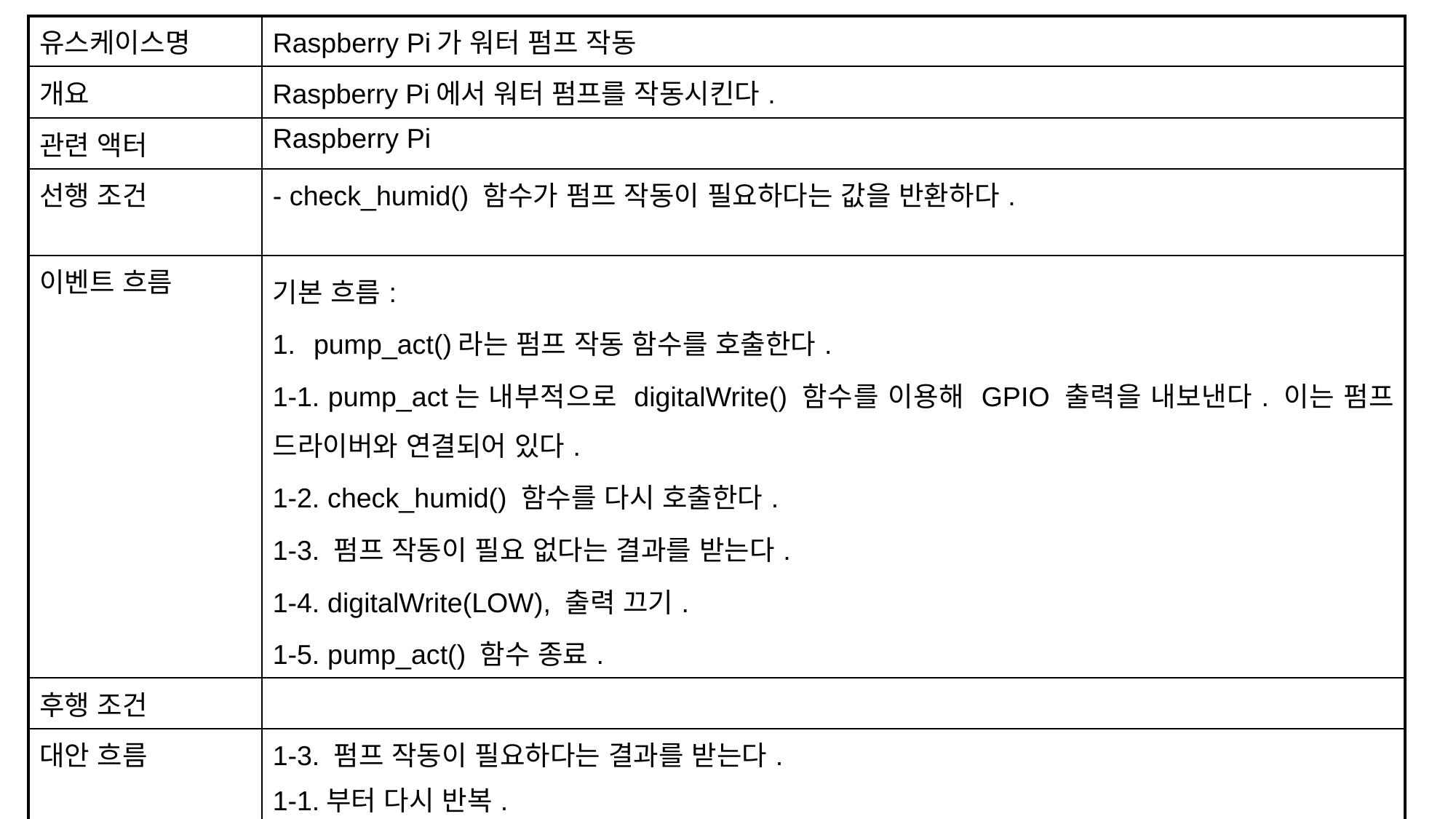

| 유스케이스명 | Raspberry Pi가 워터 펌프 작동 |
| --- | --- |
| 개요 | Raspberry Pi에서 워터 펌프를 작동시킨다. |
| 관련 액터 | Raspberry Pi |
| 선행 조건 | - check\_humid() 함수가 펌프 작동이 필요하다는 값을 반환하다. |
| 이벤트 흐름 | 기본 흐름: pump\_act()라는 펌프 작동 함수를 호출한다. 1-1. pump\_act는 내부적으로 digitalWrite() 함수를 이용해 GPIO 출력을 내보낸다. 이는 펌프 드라이버와 연결되어 있다. 1-2. check\_humid() 함수를 다시 호출한다. 1-3. 펌프 작동이 필요 없다는 결과를 받는다. 1-4. digitalWrite(LOW), 출력 끄기. 1-5. pump\_act() 함수 종료. |
| 후행 조건 |  |
| 대안 흐름 | 1-3. 펌프 작동이 필요하다는 결과를 받는다. 1-1.부터 다시 반복. |
| 비기능적 요구사항 | 작동 시간 : 10초 간 재귀 호출했음에도 수분 값이 이상이 하면, 물이 떨어졌다고 보고 함수를 탈출. |